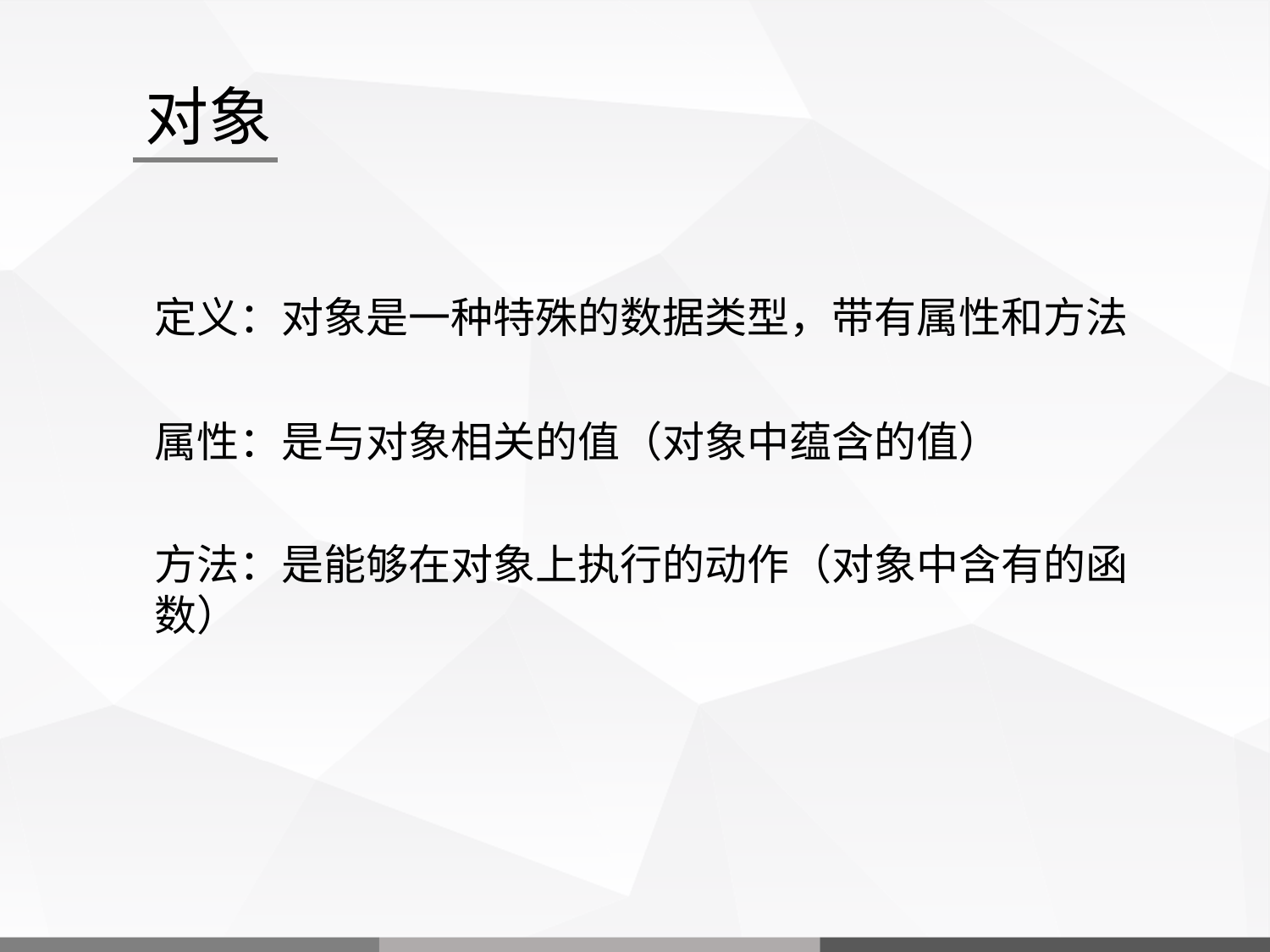

对象
定义：对象是一种特殊的数据类型，带有属性和方法
属性：是与对象相关的值（对象中蕴含的值）
方法：是能够在对象上执行的动作（对象中含有的函数）